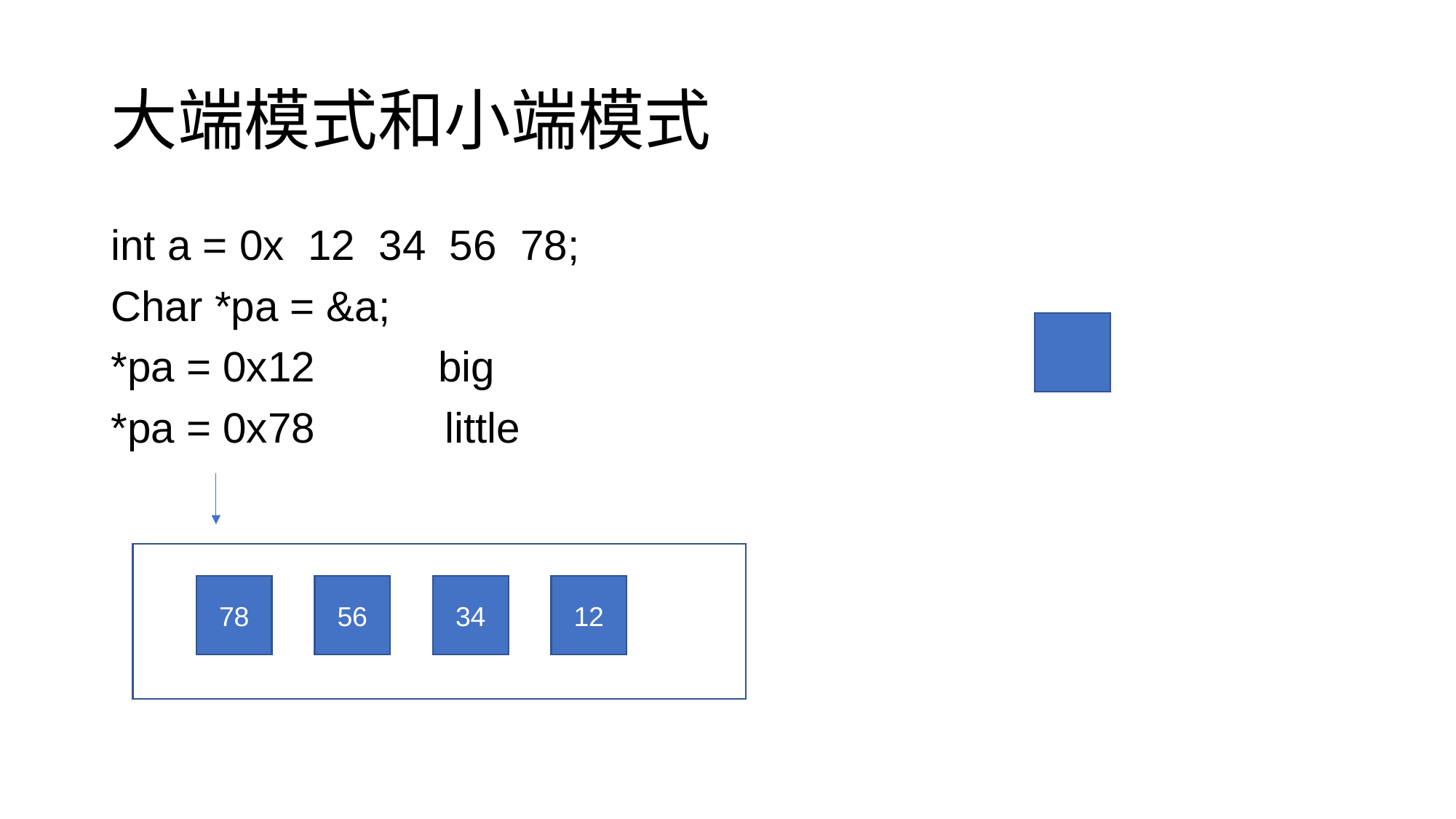

# 大端模式和小端模式
int a = 0x  12  34  56  78;
Char *pa = &a;
*pa = 0x12		big
*pa = 0x78           little

78
56
34
12